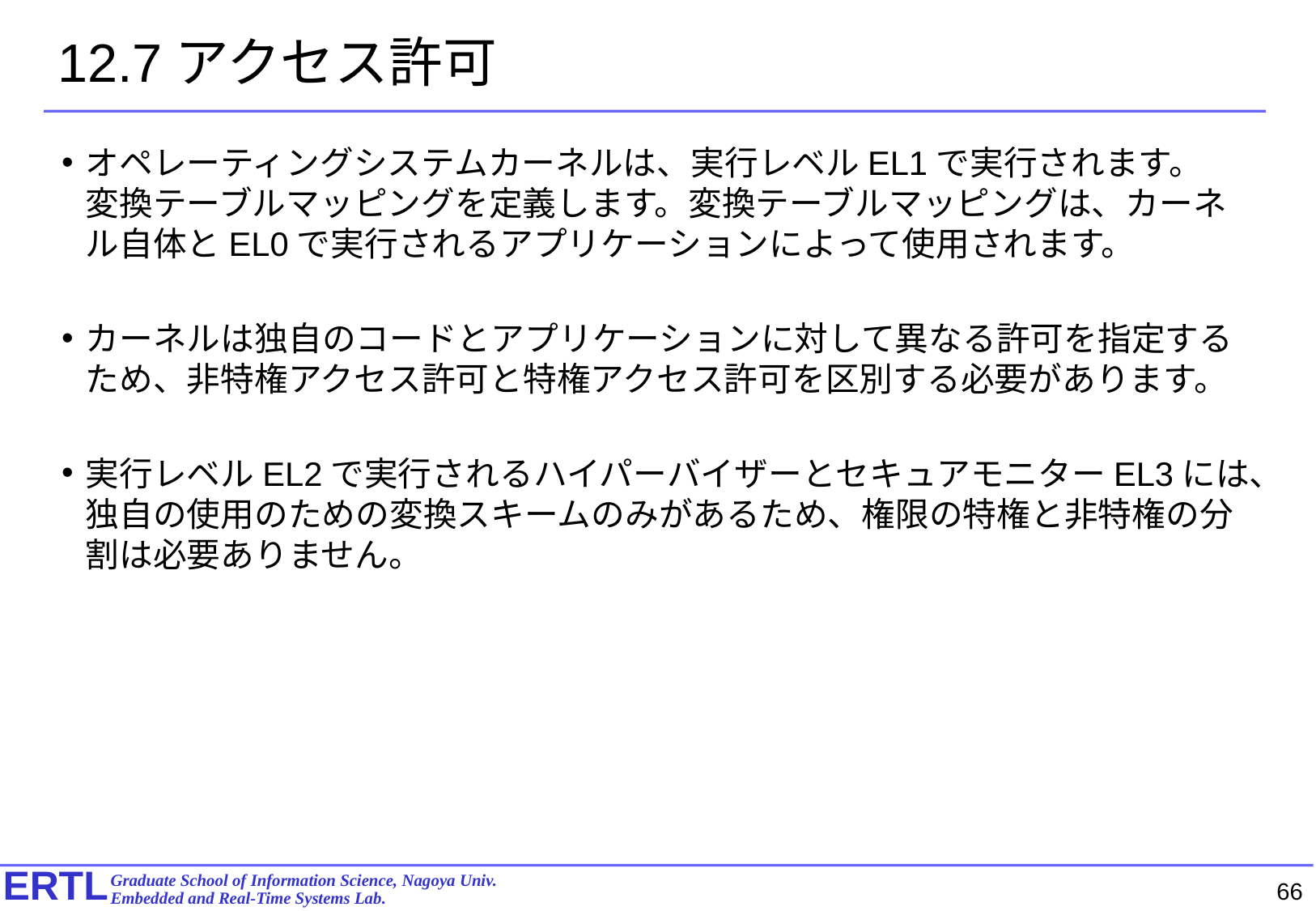

# 12.7アクセス許可
オペレーティングシステムカーネルは、実行レベルEL1で実行されます。
変換テーブルマッピングを定義します。変換テーブルマッピングは、カーネル自体とEL0で実行されるアプリケーションによって使用されます。

カーネルは独自のコードとアプリケーションに対して異なる許可を指定するため、非特権アクセス許可と特権アクセス許可を区別する必要があります。

実行レベルEL2で実行されるハイパーバイザーとセキュアモニターEL3には、独自の使用のための変換スキームのみがあるため、権限の特権と非特権の分割は必要ありません。

66